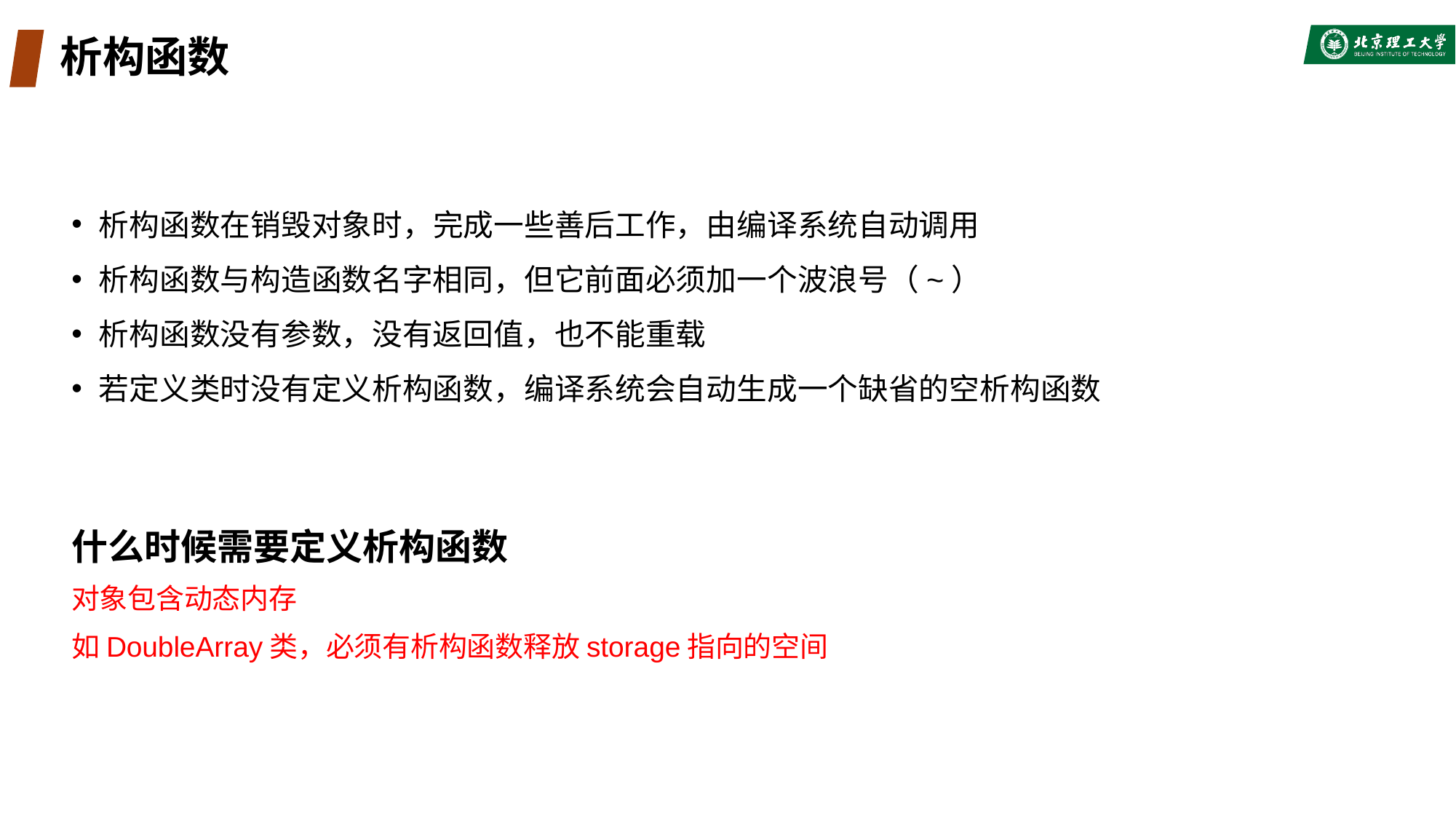

# 析构函数
析构函数在销毁对象时，完成一些善后工作，由编译系统自动调用
析构函数与构造函数名字相同，但它前面必须加一个波浪号（~）
析构函数没有参数，没有返回值，也不能重载
若定义类时没有定义析构函数，编译系统会自动生成一个缺省的空析构函数
什么时候需要定义析构函数
对象包含动态内存
如DoubleArray类，必须有析构函数释放storage指向的空间